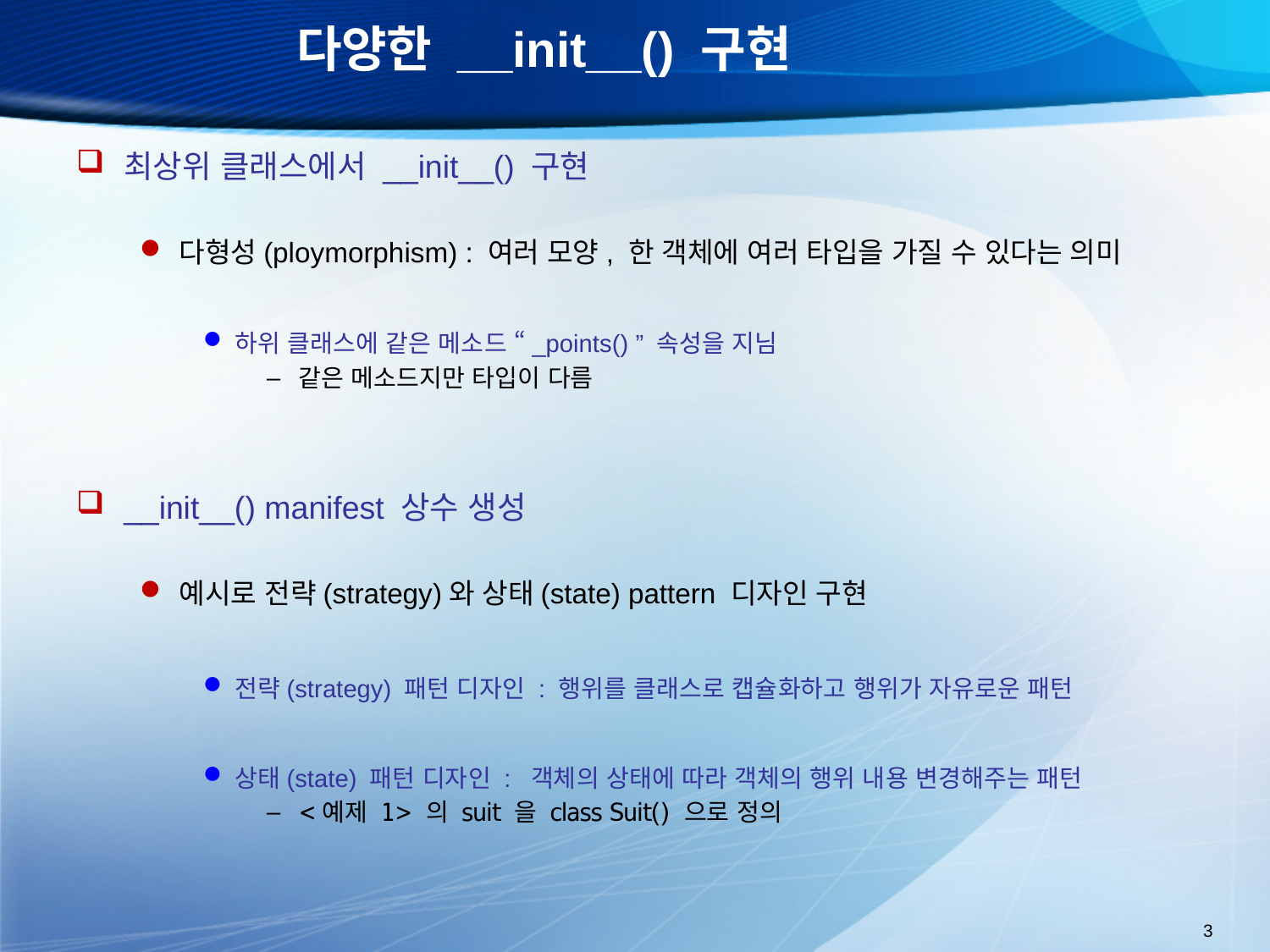

# 다양한 __init__() 구현
최상위 클래스에서 __init__() 구현

다형성(ploymorphism) : 여러 모양, 한 객체에 여러 타입을 가질 수 있다는 의미

하위 클래스에 같은 메소드 “_points() ” 속성을 지님
같은 메소드지만 타입이 다름

__init__() manifest 상수 생성

예시로 전략(strategy)와 상태(state) pattern 디자인 구현

전략(strategy) 패턴 디자인 : 행위를 클래스로 캡슐화하고 행위가 자유로운 패턴

상태(state) 패턴 디자인 :  객체의 상태에 따라 객체의 행위 내용 변경해주는 패턴
<예제 1> 의 suit 을 class Suit() 으로 정의